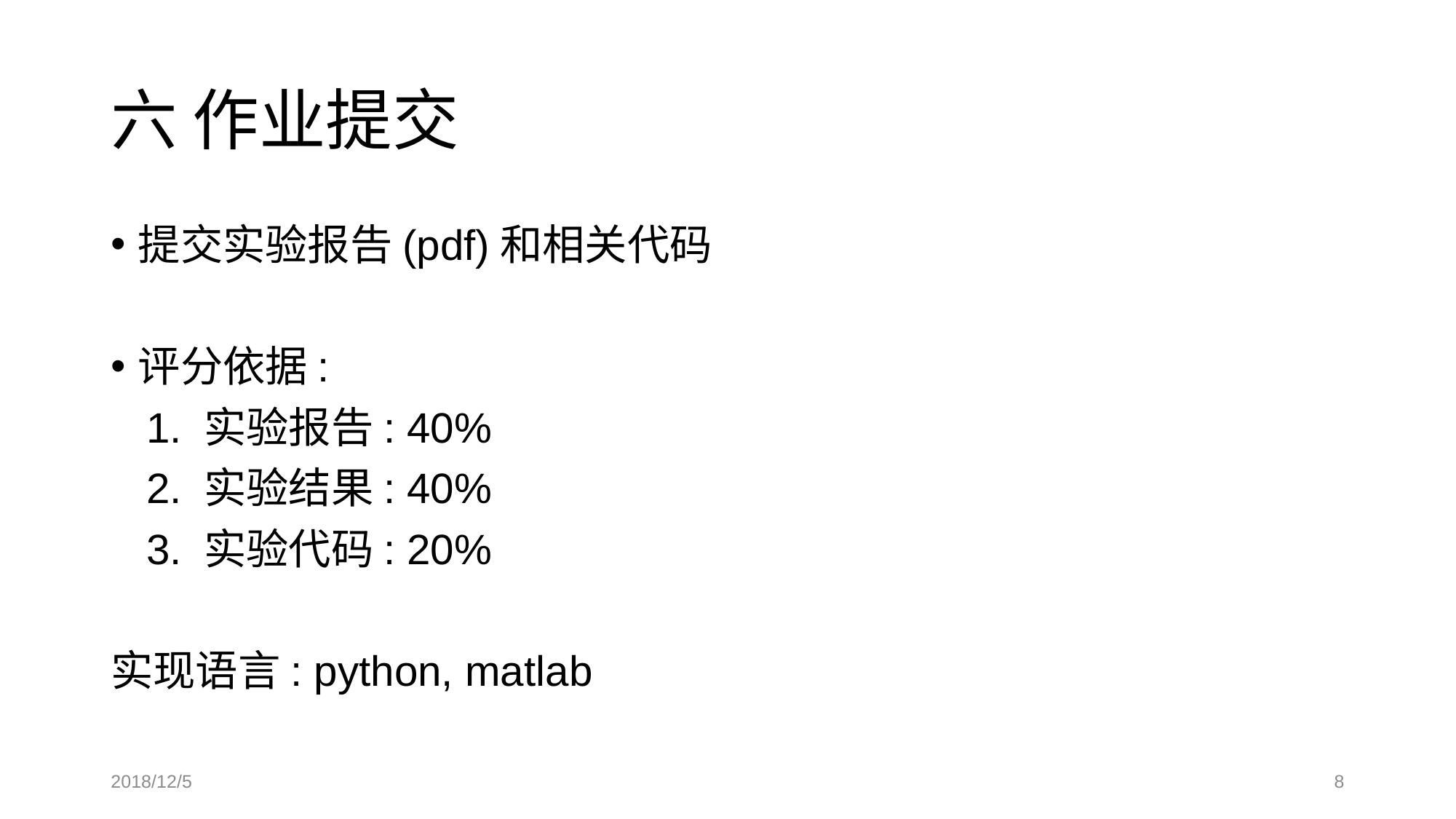

# 六 作业提交
提交实验报告(pdf)和相关代码

评分依据:
   1. 实验报告: 40%
   2. 实验结果: 40%
   3. 实验代码: 20%

实现语言: python, matlab
2018/12/5
8